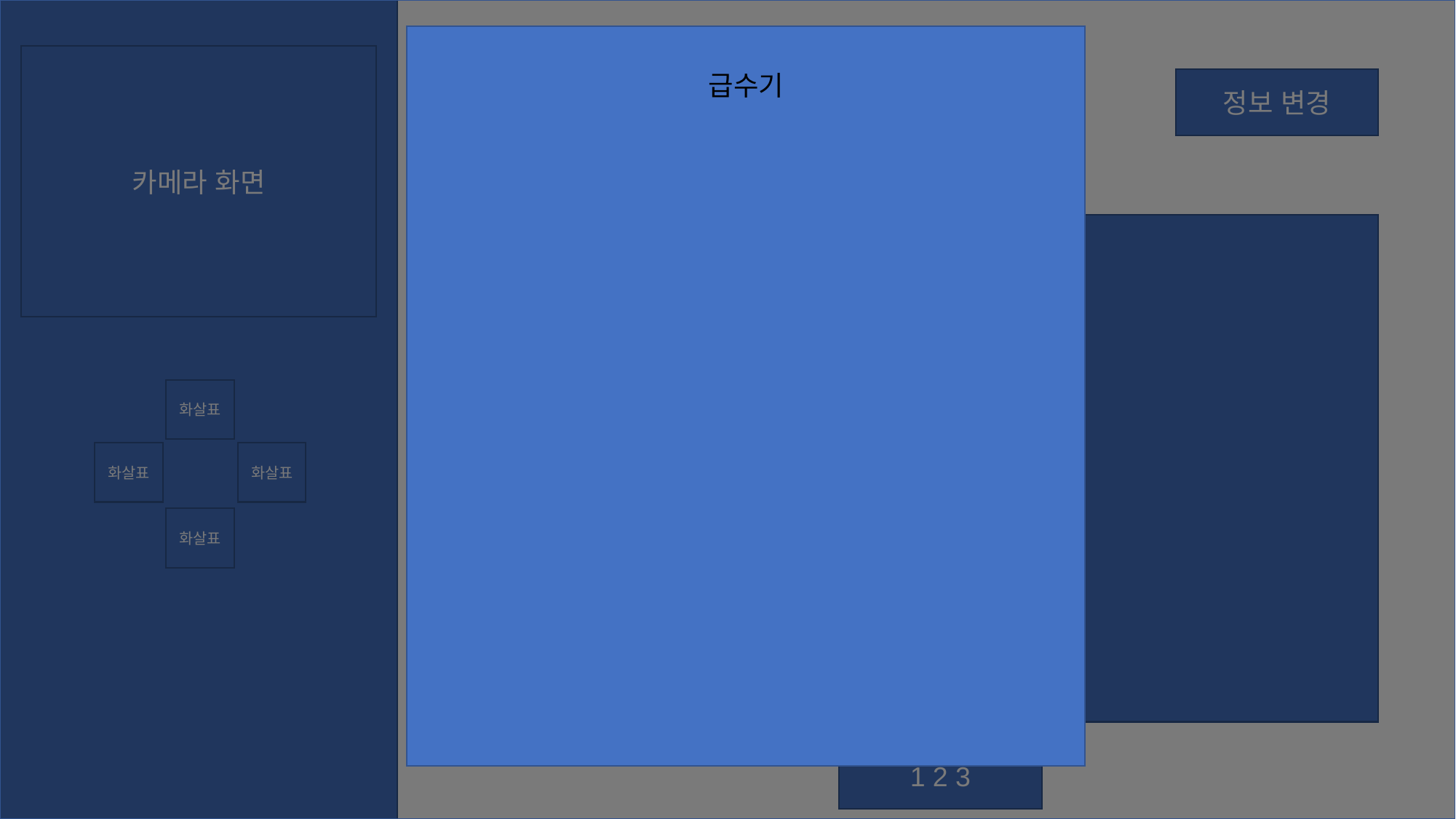

카메라 화면
급수기
환영합니다
정보 변경
로봇에 연결된 기기들
화살표
화살표
화살표
화살표
1 2 3